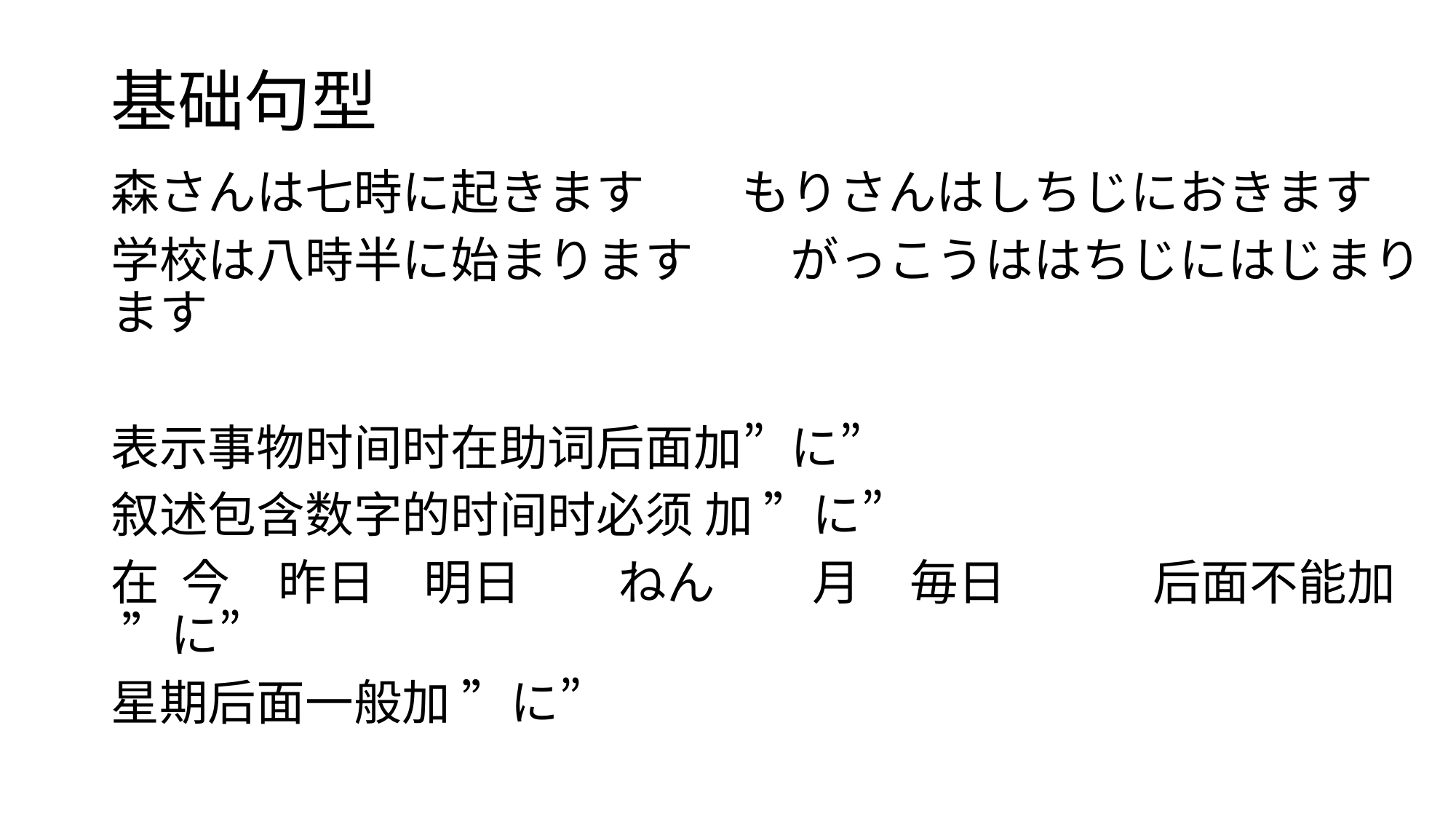

# 基础句型
森さんは七時に起きます　　もりさんはしちじにおきます
学校は八時半に始まります　　がっこうははちじにはじまります

表示事物时间时在助词后面加”に”
叙述包含数字的时间时必须 加 ”に”
在  今　昨日　明日　　ねん　　月　毎日　　　后面不能加 ”に”
星期后面一般加 ”に”